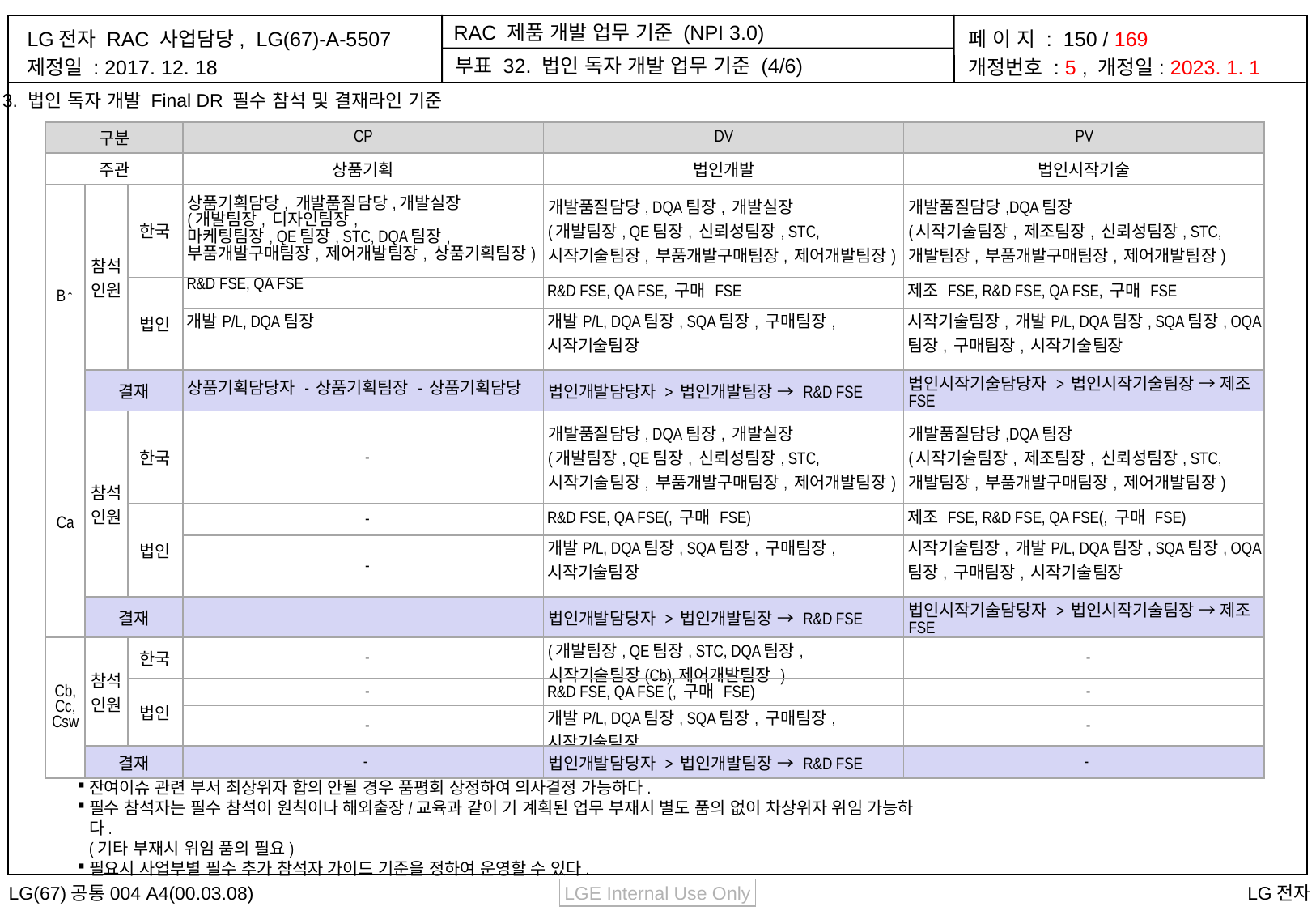

부표 32. 법인 독자 개발 업무 기준 (4/6)
3. 법인 독자 개발 Final DR 필수 참석 및 결재라인 기준
| 구분 |  |  | CP | DV | PV |
| --- | --- | --- | --- | --- | --- |
| 주관 |  |  | 상품기획 | 법인개발 | 법인시작기술 |
| B↑ | 참석 인원 | 한국 | 상품기획담당, 개발품질담당,개발실장 (개발팀장, 디자인팀장, 마케팅팀장, QE팀장, STC, DQA팀장, 부품개발구매팀장, 제어개발팀장, 상품기획팀장) | 개발품질담당, DQA팀장, 개발실장 (개발팀장, QE팀장, 신뢰성팀장, STC, 시작기술팀장, 부품개발구매팀장, 제어개발팀장) | 개발품질담당,DQA팀장 (시작기술팀장, 제조팀장, 신뢰성팀장, STC, 개발팀장, 부품개발구매팀장, 제어개발팀장) |
|  |  | 법인 | R&D FSE, QA FSE | R&D FSE, QA FSE, 구매 FSE | 제조 FSE, R&D FSE, QA FSE, 구매 FSE |
|  |  |  | 개발P/L, DQA팀장 | 개발P/L, DQA팀장, SQA팀장, 구매팀장, 시작기술팀장 | 시작기술팀장, 개발P/L, DQA팀장, SQA팀장, OQA팀장, 구매팀장, 시작기술팀장 |
|  | 결재 |  | 상품기획담당자 - 상품기획팀장 - 상품기획담당 | 법인개발담당자 > 법인개발팀장 → R&D FSE | 법인시작기술담당자 > 법인시작기술팀장 → 제조FSE |
| Ca | 참석 인원 | 한국 | - | 개발품질담당, DQA팀장, 개발실장 (개발팀장, QE팀장, 신뢰성팀장, STC, 시작기술팀장, 부품개발구매팀장, 제어개발팀장) | 개발품질담당,DQA팀장 (시작기술팀장, 제조팀장, 신뢰성팀장, STC, 개발팀장, 부품개발구매팀장, 제어개발팀장) |
|  |  | 법인 | - | R&D FSE, QA FSE(, 구매 FSE) | 제조 FSE, R&D FSE, QA FSE(, 구매 FSE) |
|  |  |  | - | 개발P/L, DQA팀장, SQA팀장, 구매팀장, 시작기술팀장 | 시작기술팀장, 개발P/L, DQA팀장, SQA팀장, OQA팀장, 구매팀장, 시작기술팀장 |
|  | 결재 |  |  | 법인개발담당자 > 법인개발팀장 → R&D FSE | 법인시작기술담당자 > 법인시작기술팀장 → 제조FSE |
| Cb, Cc, Csw | 참석 인원 | 한국 | - | (개발팀장, QE팀장, STC, DQA팀장, 시작기술팀장(Cb),제어개발팀장 ) | - |
|  |  | 법인 | - | R&D FSE, QA FSE (, 구매 FSE) | - |
|  |  |  | - | 개발P/L, DQA팀장, SQA팀장, 구매팀장, 시작기술팀장 | - |
|  | 결재 |  | - | 법인개발담당자 > 법인개발팀장 → R&D FSE | - |
잔여이슈 관련 부서 최상위자 합의 안될 경우 품평회 상정하여 의사결정 가능하다.
필수 참석자는 필수 참석이 원칙이나 해외출장/교육과 같이 기 계획된 업무 부재시 별도 품의 없이 차상위자 위임 가능하다.
(기타 부재시 위임 품의 필요)
필요시 사업부별 필수 추가 참석자 가이드 기준을 정하여 운영할 수 있다.